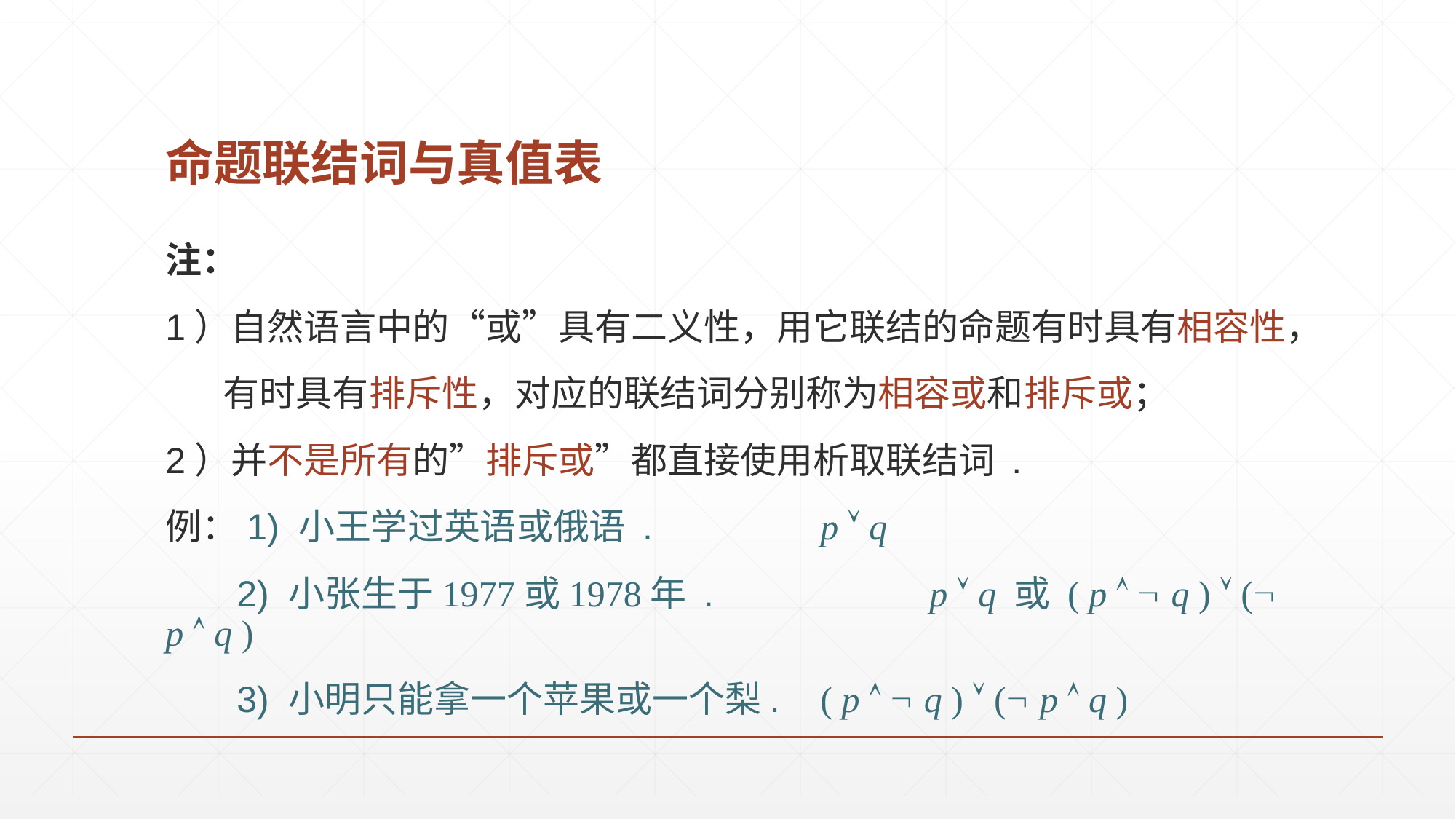

# 命题联结词与真值表
注：
1）自然语言中的“或”具有二义性，用它联结的命题有时具有相容性，
      有时具有排斥性，对应的联结词分别称为相容或和排斥或；
2）并不是所有的”排斥或”都直接使用析取联结词 .
例：1) 小王学过英语或俄语 . 		p ∨ q
       2) 小张生于1977或1978年 .		p ∨ q 或 ( p ∧ ¬ q ) ∨ (¬ p ∧ q )
       3) 小明只能拿一个苹果或一个梨. 	( p ∧ ¬ q ) ∨ (¬ p ∧ q )